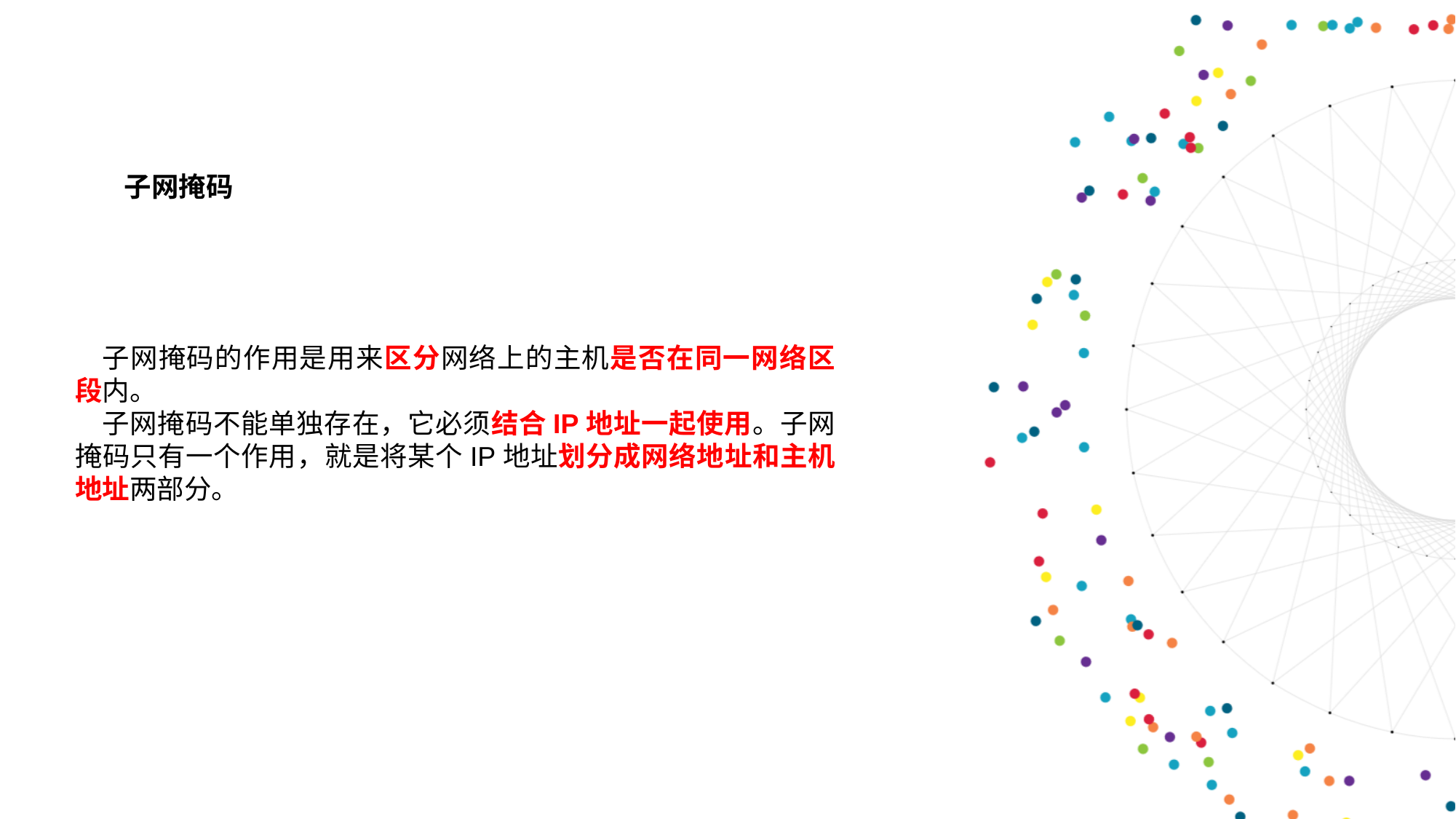

子网掩码
子网掩码的作用是用来区分网络上的主机是否在同一网络区段内。
子网掩码不能单独存在，它必须结合IP地址一起使用。子网掩码只有一个作用，就是将某个IP地址划分成网络地址和主机地址两部分。